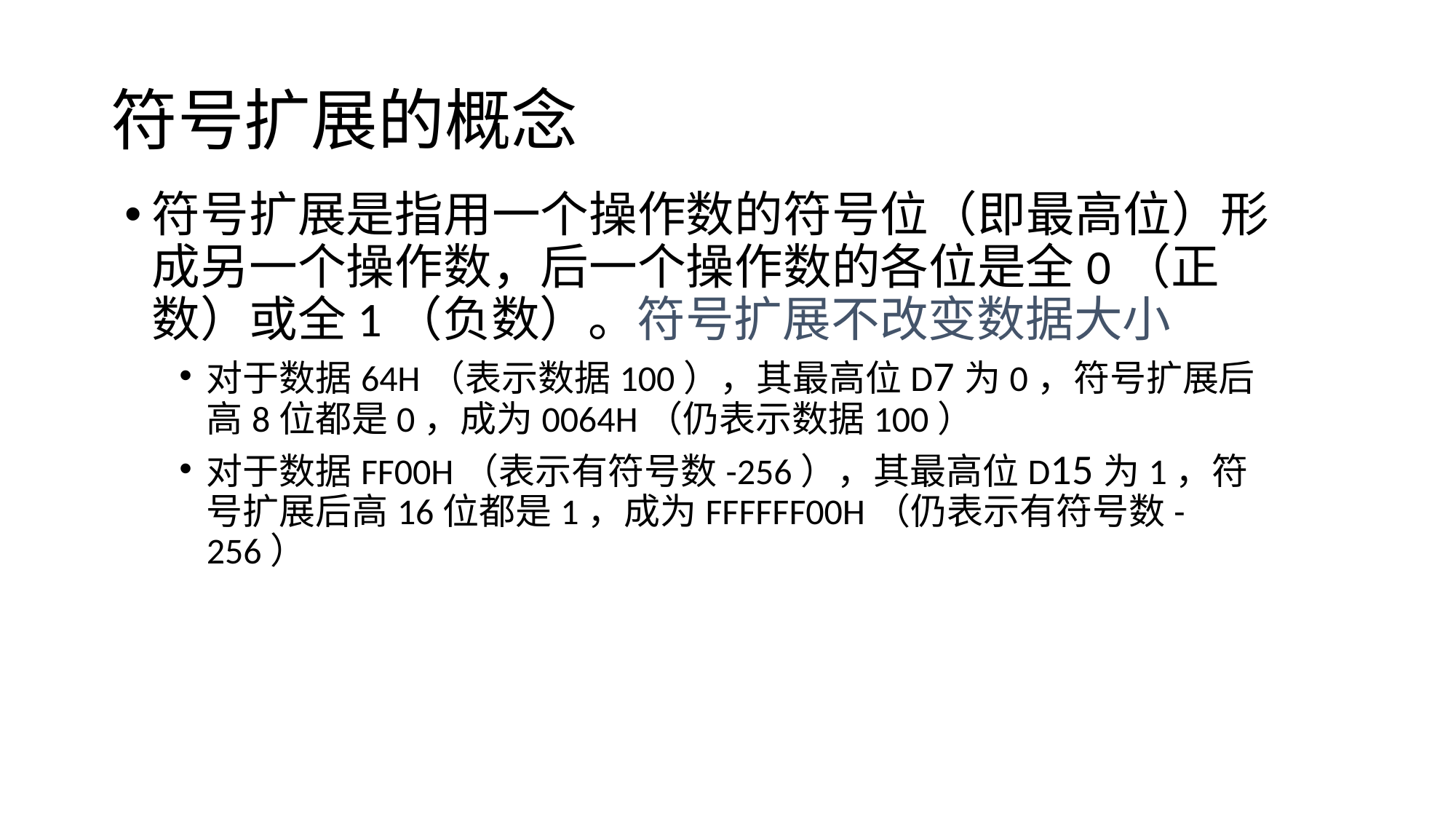

# 符号扩展的概念
符号扩展是指用一个操作数的符号位（即最高位）形成另一个操作数，后一个操作数的各位是全0（正数）或全1（负数）。符号扩展不改变数据大小
对于数据64H（表示数据100），其最高位D7为0，符号扩展后高8位都是0，成为0064H（仍表示数据100）
对于数据FF00H（表示有符号数-256），其最高位D15为1，符号扩展后高16位都是1，成为FFFFFF00H（仍表示有符号数-256）